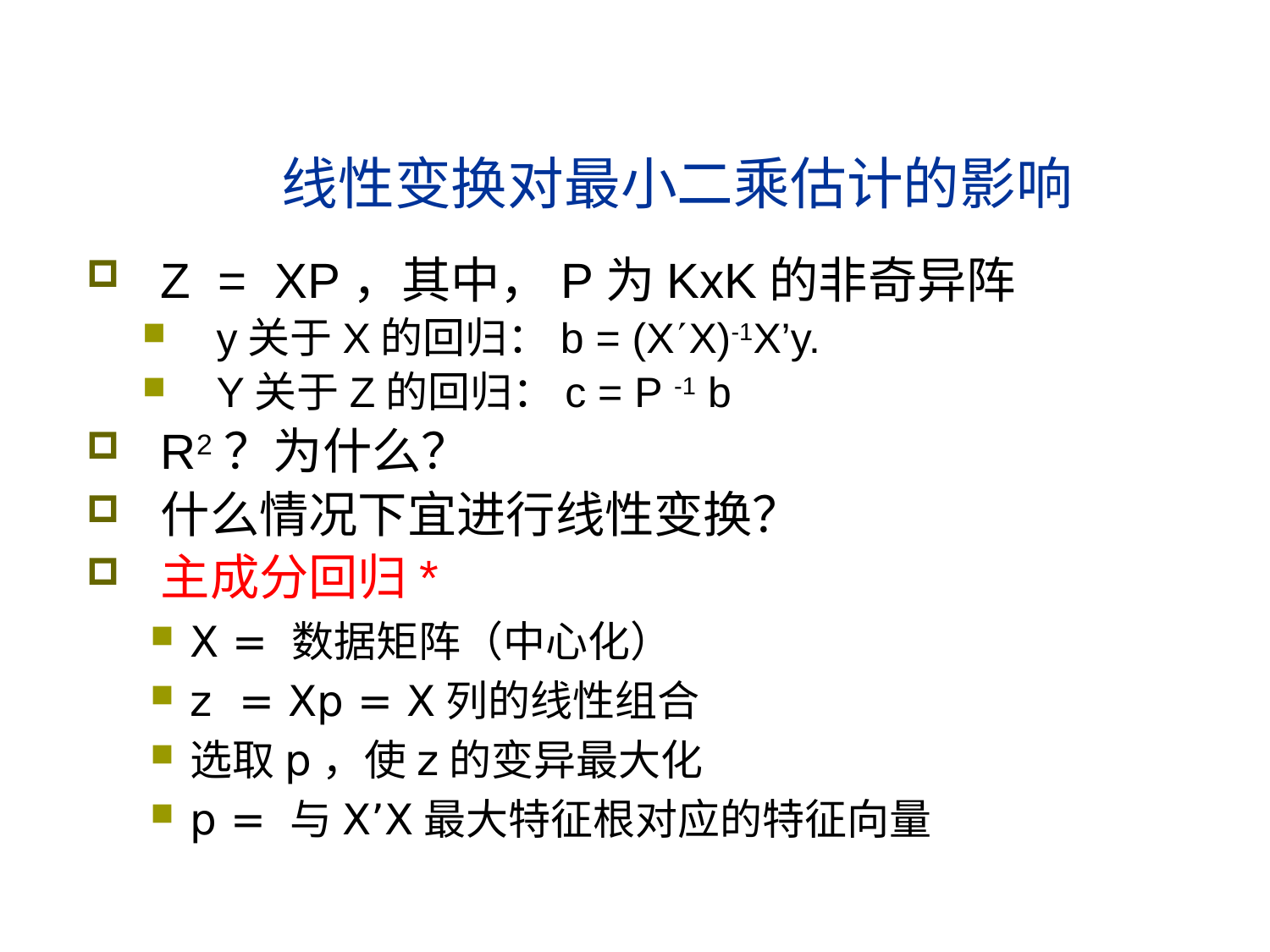

# 线性变换对最小二乘估计的影响
Z  =  XP，其中，P为KxK的非奇异阵
y关于X的回归：b = (X′X)-1X’y.
Y关于Z的回归：c = P -1 b
R2？为什么？
什么情况下宜进行线性变换？
主成分回归*
X = 数据矩阵（中心化）
z  = Xp = X列的线性组合
选取p，使z的变异最大化
p = 与X’X最大特征根对应的特征向量